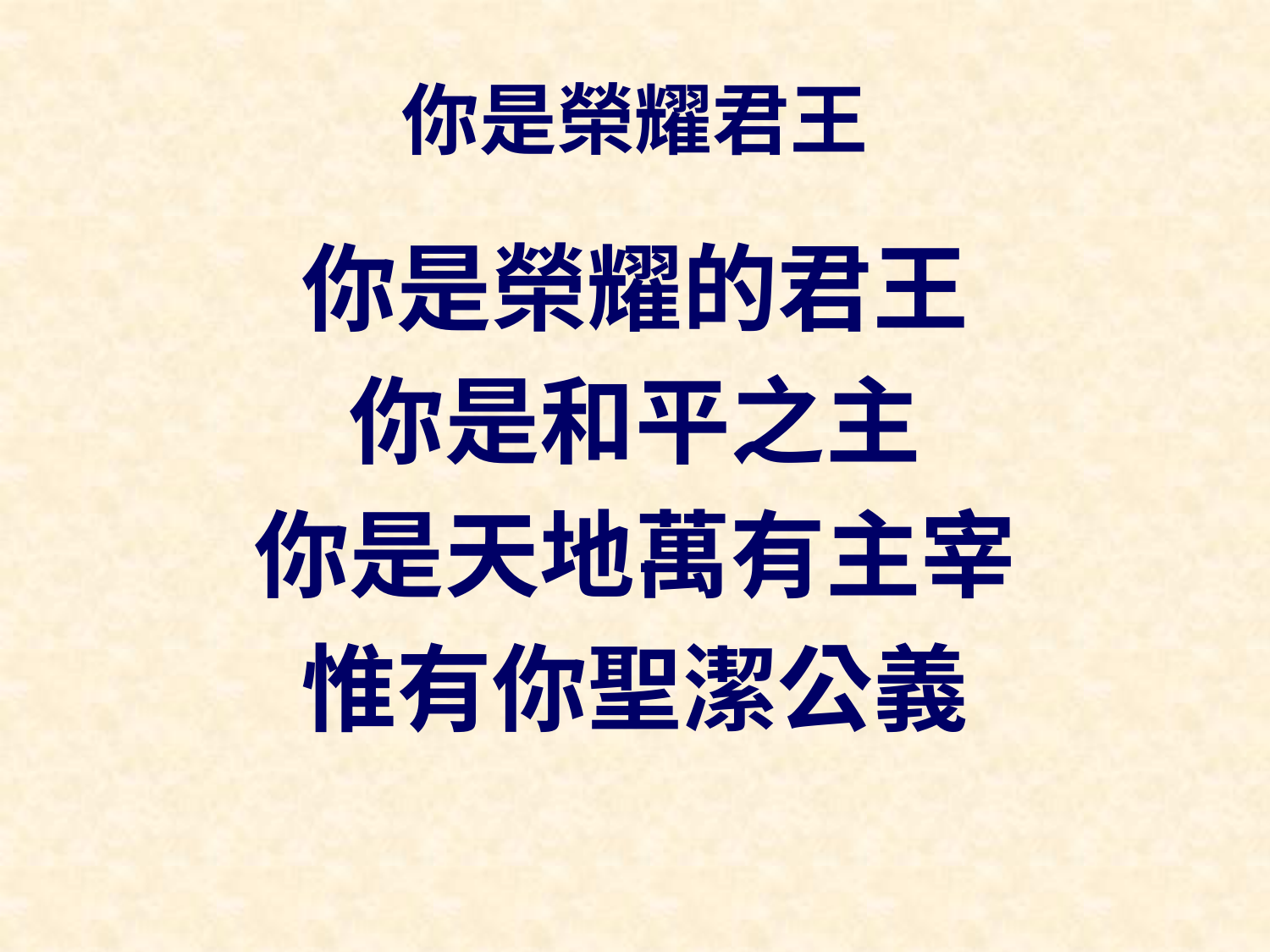

# 你是榮耀君王
你是榮耀的君王
你是和平之主
你是天地萬有主宰
惟有你聖潔公義